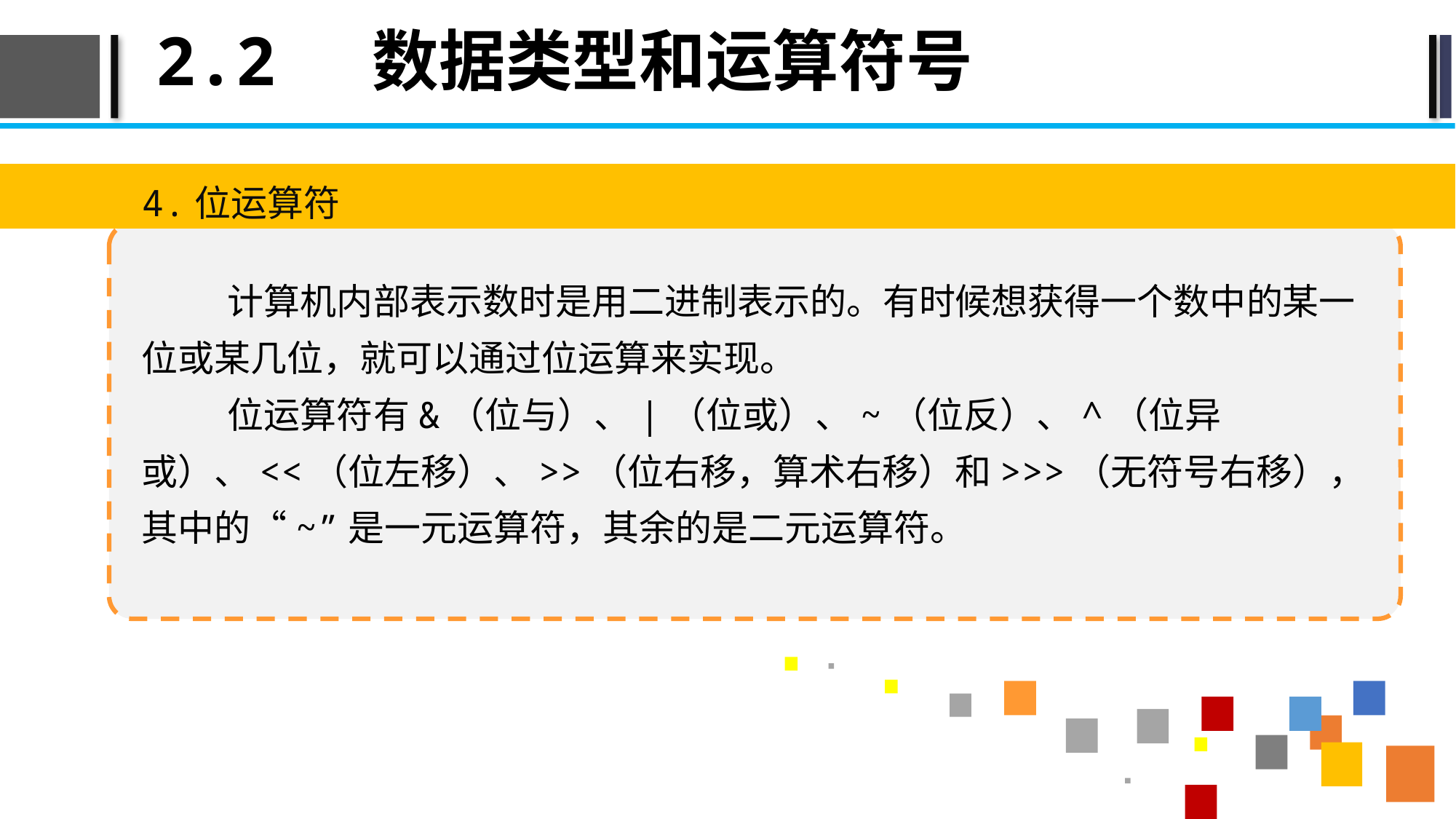

# 2.2  数据类型和运算符号

4.位运算符

计算机内部表示数时是用二进制表示的。有时候想获得一个数中的某一位或某几位，就可以通过位运算来实现。
位运算符有&（位与）、|（位或）、~（位反）、^（位异或）、<<（位左移）、>>（位右移，算术右移）和>>>（无符号右移），其中的“~”是一元运算符，其余的是二元运算符。